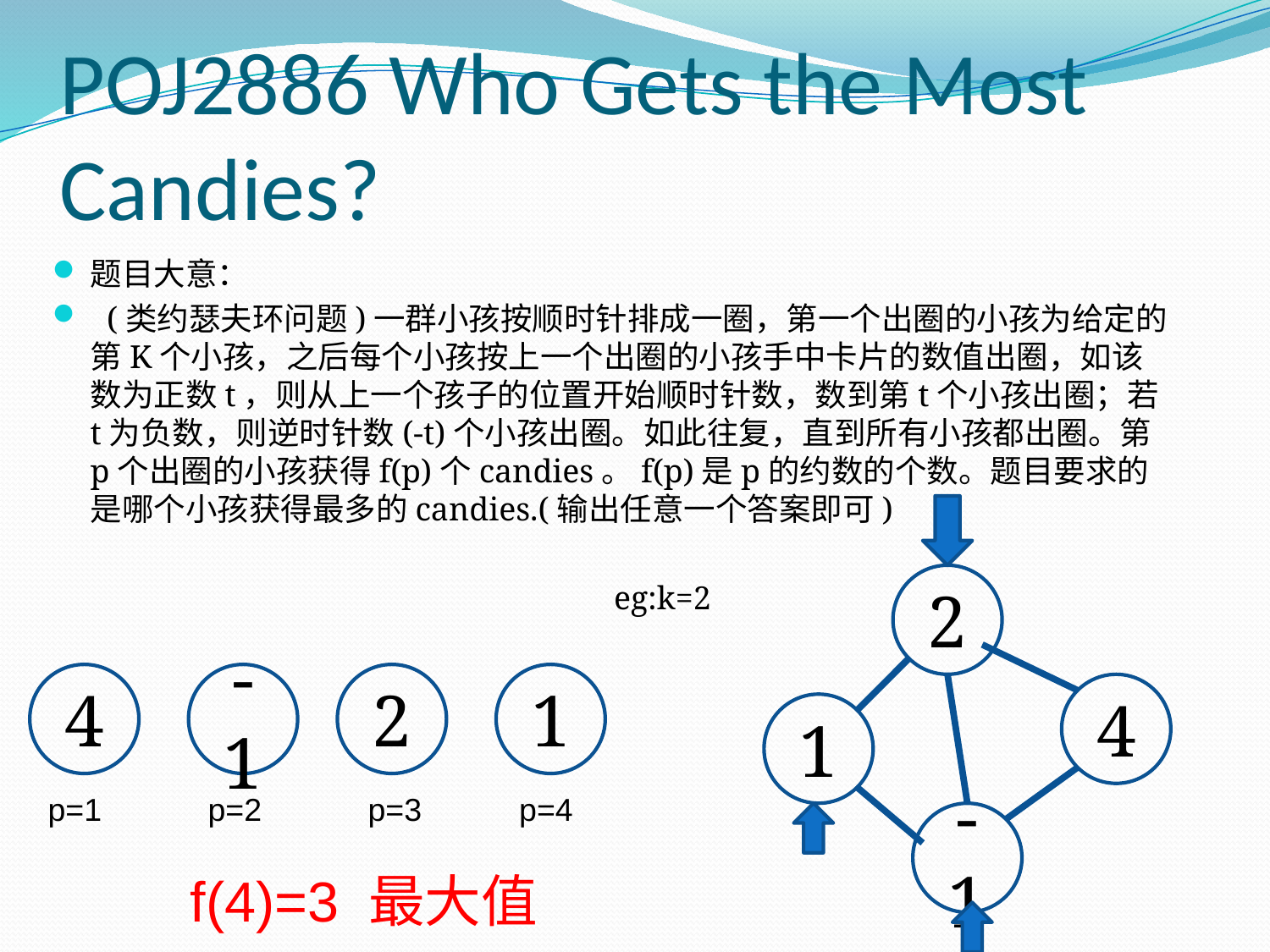

# POJ2886 Who Gets the Most Candies?
题目大意：
  (类约瑟夫环问题)一群小孩按顺时针排成一圈，第一个出圈的小孩为给定的第K个小孩，之后每个小孩按上一个出圈的小孩手中卡片的数值出圈，如该数为正数t，则从上一个孩子的位置开始顺时针数，数到第t个小孩出圈；若t为负数，则逆时针数(-t)个小孩出圈。如此往复，直到所有小孩都出圈。第p个出圈的小孩获得f(p)个candies。f(p)是p的约数的个数。题目要求的是哪个小孩获得最多的candies.(输出任意一个答案即可)

                                                                    eg:k=2

2
4
-1
2
1
4
1
    p=1            p=2            p=3           p=4

                    f(4)=3 最大值

-1